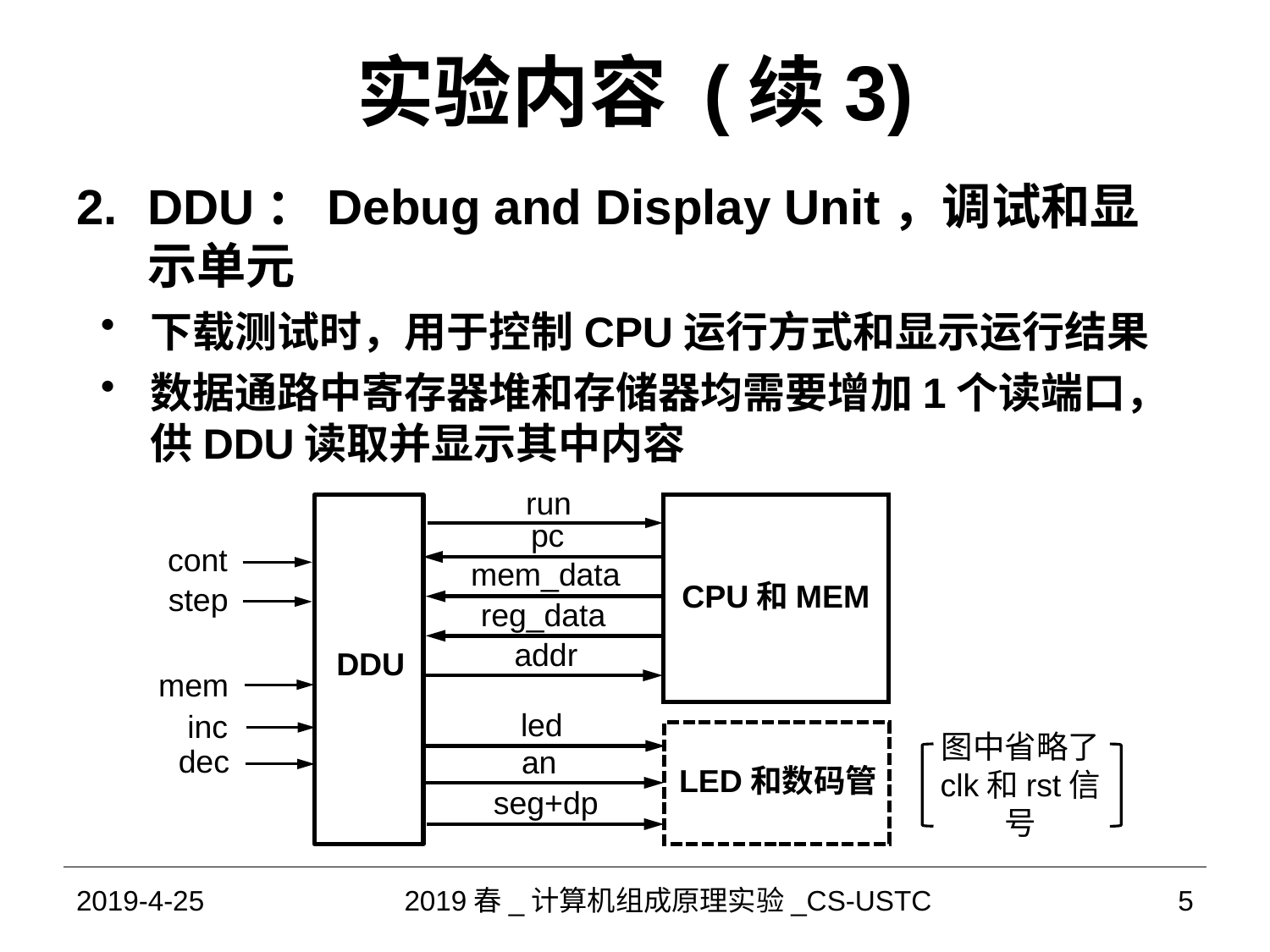

# 实验内容 (续3)
DDU：Debug and Display Unit，调试和显示单元
下载测试时，用于控制CPU运行方式和显示运行结果
数据通路中寄存器堆和存储器均需要增加1个读端口，供DDU读取并显示其中内容
run

CPU和MEM
pc
cont
mem_data
step
reg_data
addr
DDU
mem
led
inc
LED和数码管
图中省略了
clk和rst信号

dec
an
seg+dp
2019-4-25
2019春_计算机组成原理实验_CS-USTC
5